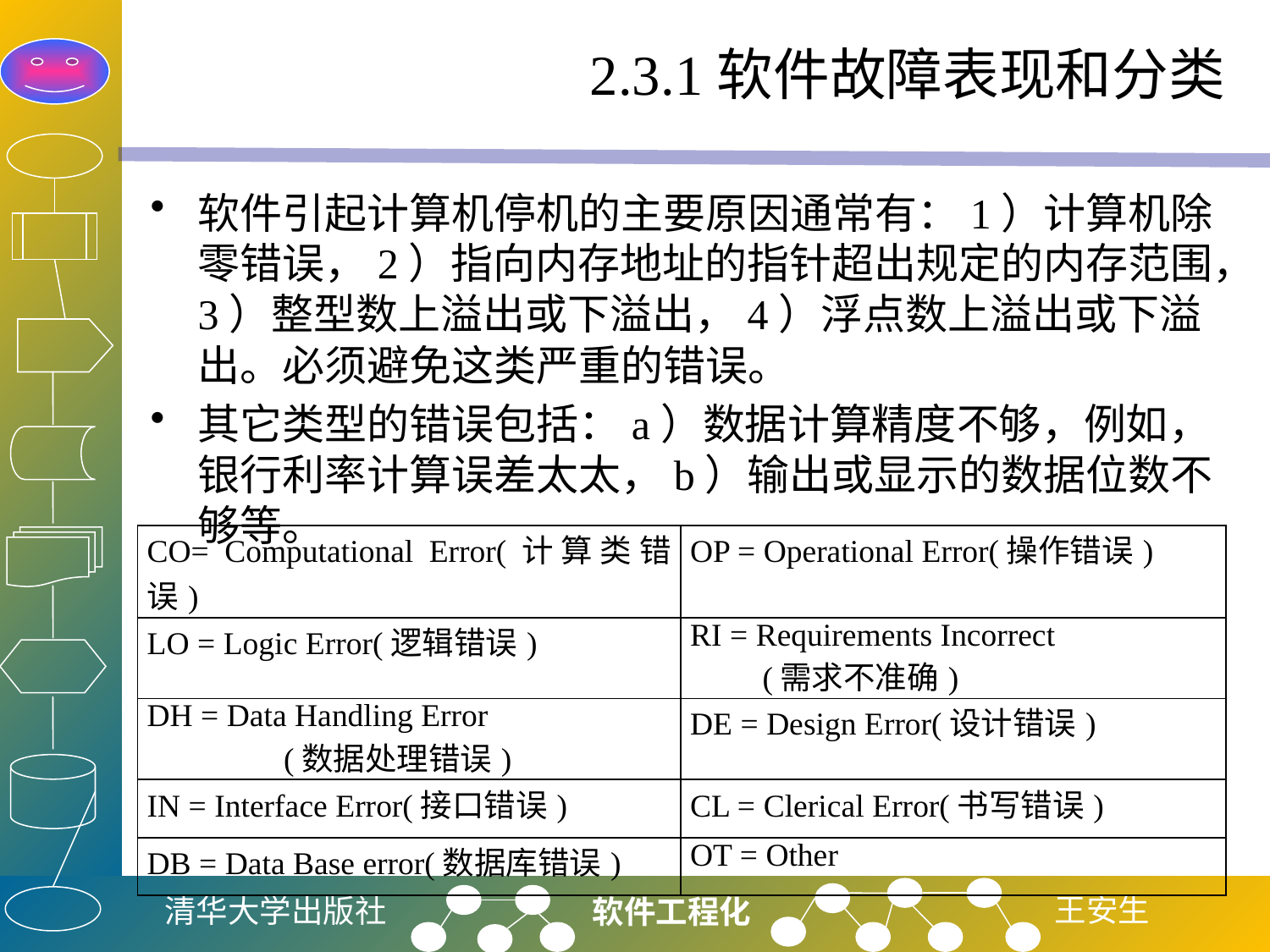

# 2.3.1软件故障表现和分类
软件引起计算机停机的主要原因通常有：1）计算机除零错误，2）指向内存地址的指针超出规定的内存范围，3）整型数上溢出或下溢出，4）浮点数上溢出或下溢出。必须避免这类严重的错误。
其它类型的错误包括：a）数据计算精度不够，例如，银行利率计算误差太太，b）输出或显示的数据位数不够等。

| CO= Computational Error(计算类错误) | OP = Operational Error(操作错误) |
| --- | --- |
| LO = Logic Error(逻辑错误) | RI = Requirements Incorrect (需求不准确) |
| DH = Data Handling Error (数据处理错误) | DE = Design Error(设计错误) |
| IN = Interface Error(接口错误) | CL = Clerical Error(书写错误) |
| DB = Data Base error(数据库错误) | OT = Other |